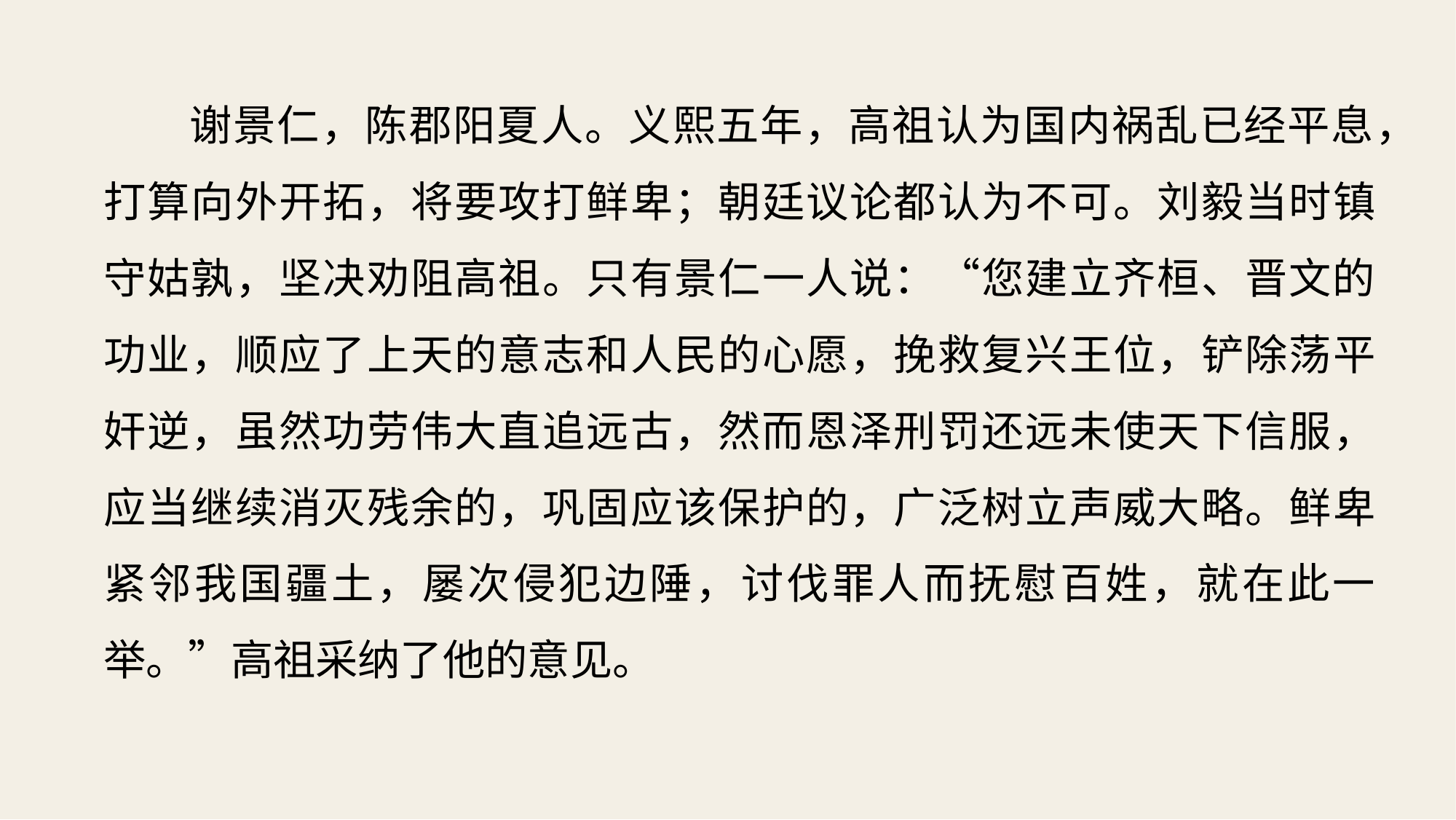

谢景仁，陈郡阳夏人。义熙五年，高祖认为国内祸乱已经平息，打算向外开拓，将要攻打鲜卑；朝廷议论都认为不可。刘毅当时镇守姑孰，坚决劝阻高祖。只有景仁一人说：“您建立齐桓、晋文的功业，顺应了上天的意志和人民的心愿，挽救复兴王位，铲除荡平奸逆，虽然功劳伟大直追远古，然而恩泽刑罚还远未使天下信服，应当继续消灭残余的，巩固应该保护的，广泛树立声威大略。鲜卑紧邻我国疆土，屡次侵犯边陲，讨伐罪人而抚慰百姓，就在此一举。”高祖采纳了他的意见。